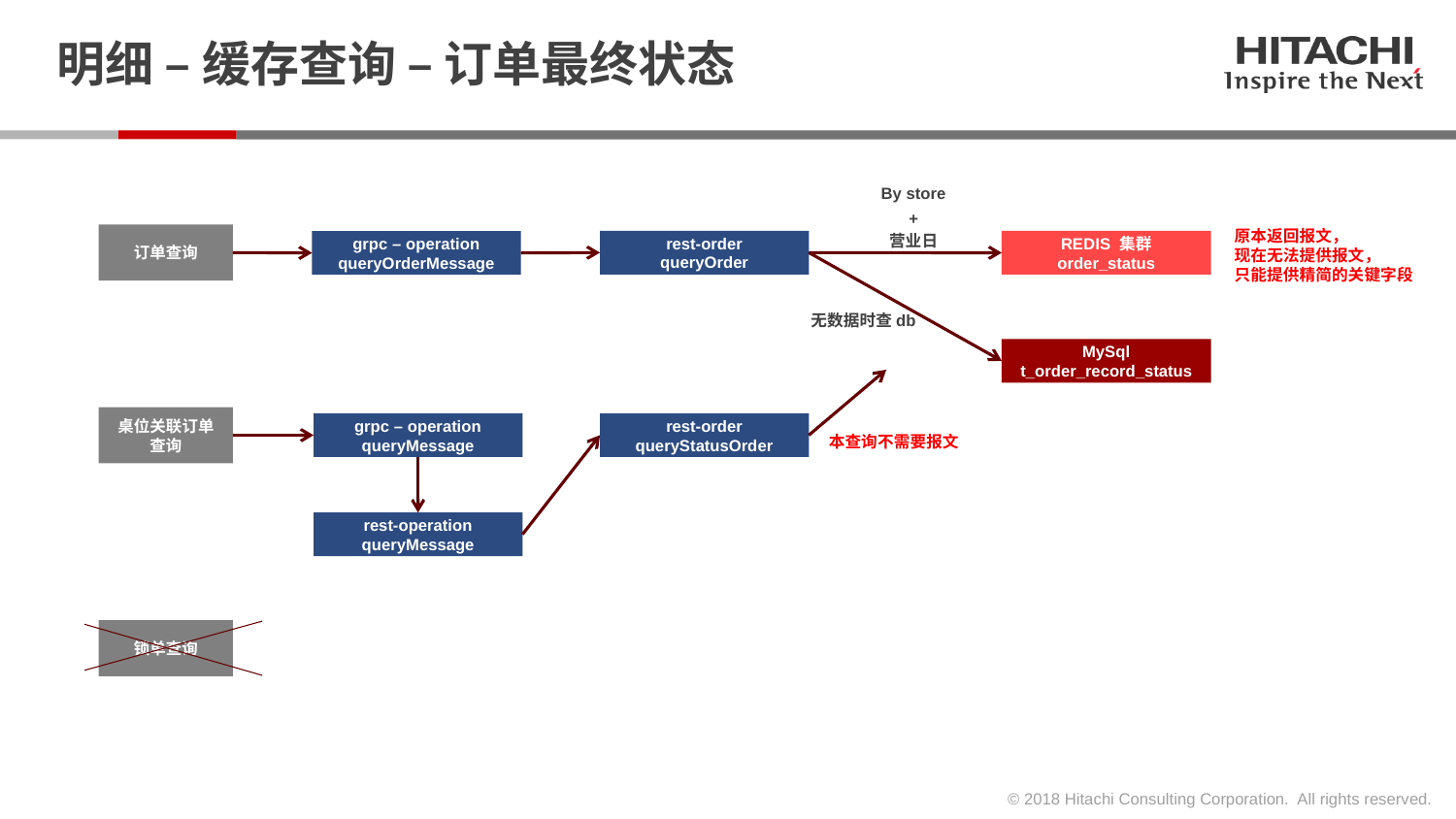

# 明细 – 缓存查询 – 订单最终状态
By store
+
原本返回报文，
现在无法提供报文，
只能提供精简的关键字段
营业日
订单查询
rest-order
queryOrder
REDIS 集群
order_status
grpc – operation
queryOrderMessage
无数据时查db
MySql
t_order_record_status
桌位关联订单查询
grpc – operation
queryMessage
rest-order
queryStatusOrder
本查询不需要报文
rest-operation
queryMessage
锁单查询